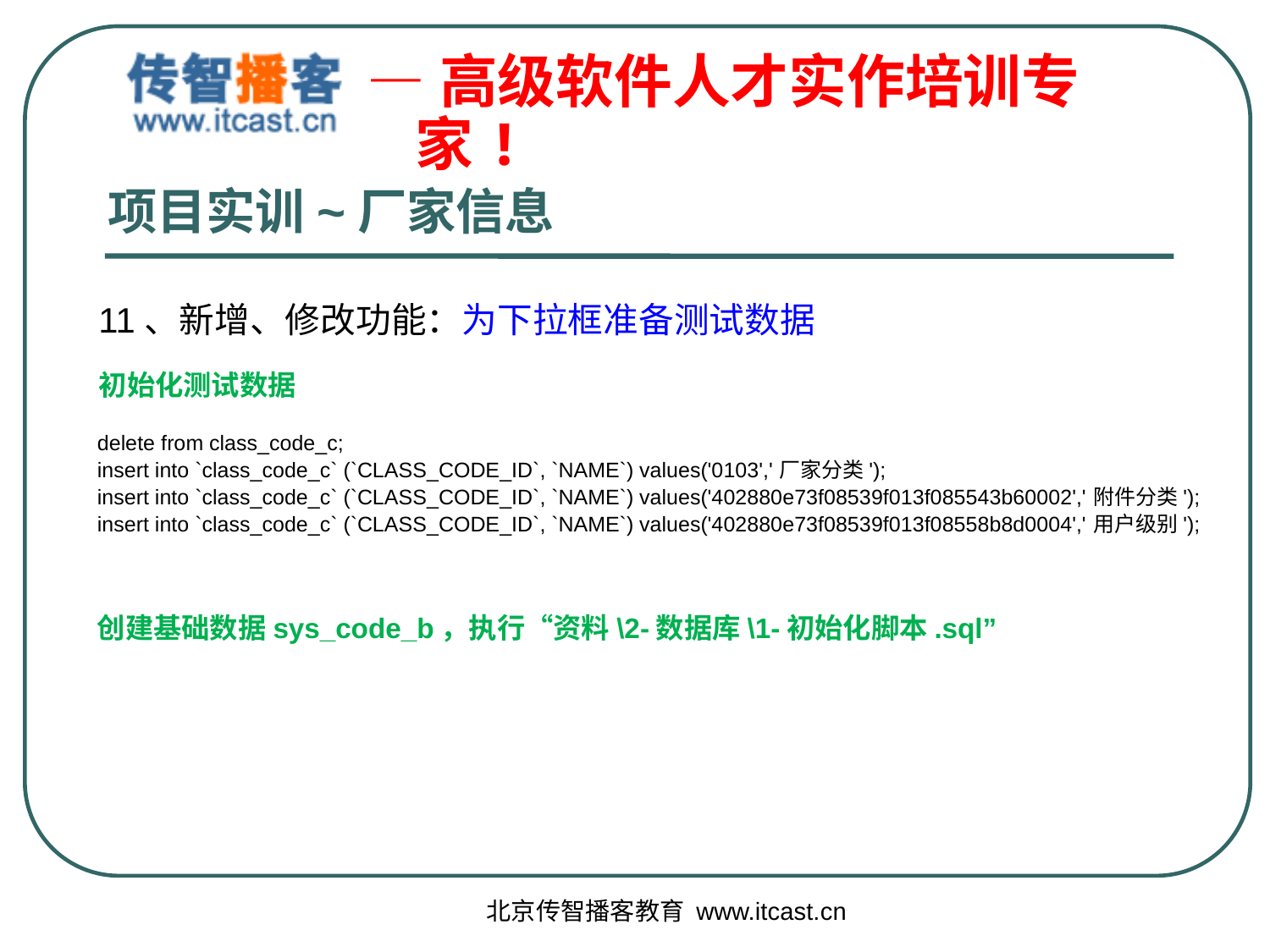

# 项目实训~厂家信息
11、新增、修改功能：为下拉框准备测试数据
初始化测试数据
delete from class_code_c;
insert into `class_code_c` (`CLASS_CODE_ID`, `NAME`) values('0103','厂家分类');
insert into `class_code_c` (`CLASS_CODE_ID`, `NAME`) values('402880e73f08539f013f085543b60002','附件分类');
insert into `class_code_c` (`CLASS_CODE_ID`, `NAME`) values('402880e73f08539f013f08558b8d0004','用户级别');

创建基础数据sys_code_b，执行“资料\2-数据库\1-初始化脚本.sql”

北京传智播客教育 www.itcast.cn